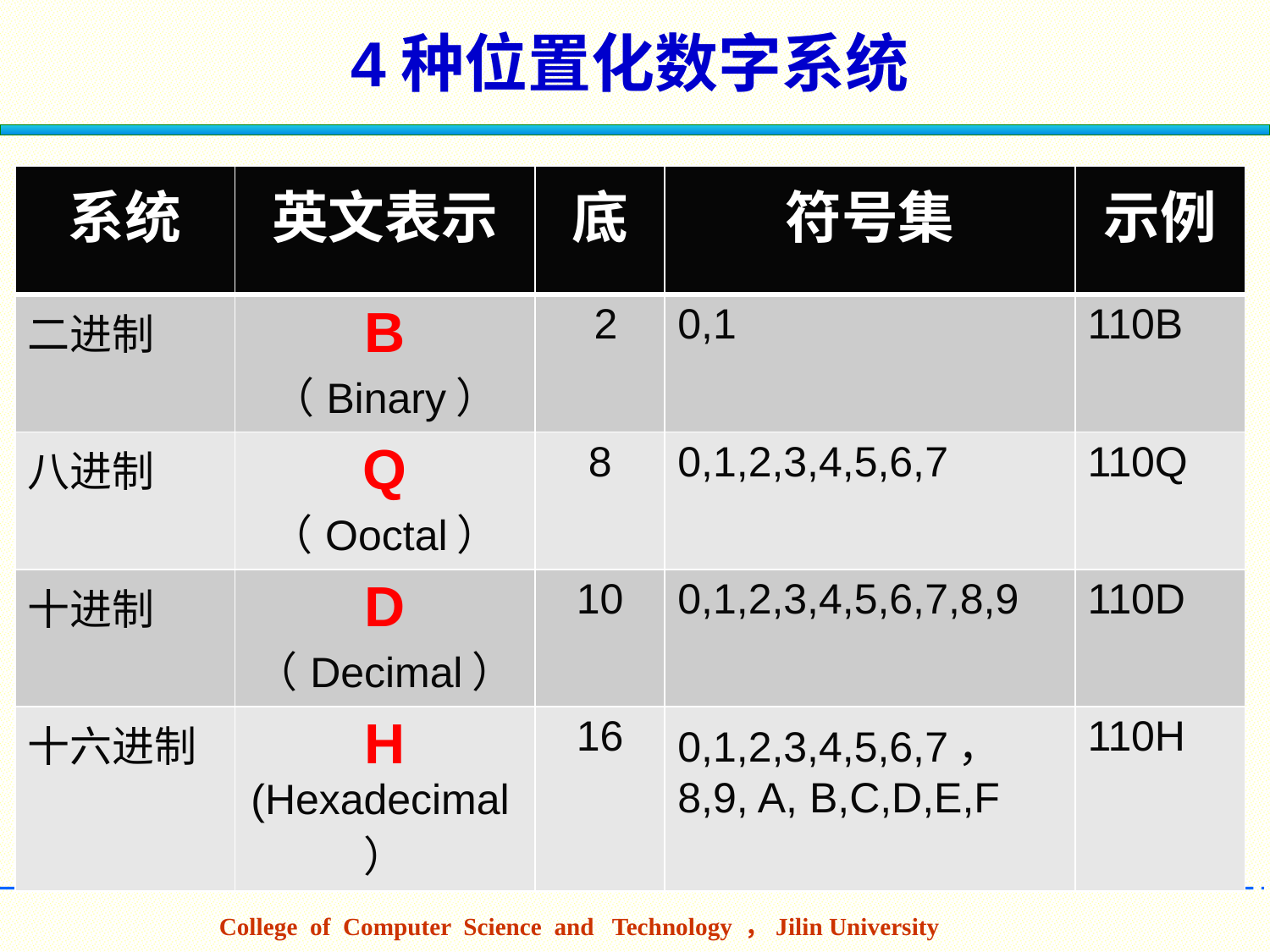

# 4种位置化数字系统
| 系统 | 英文表示 | 底 | 符号集 | 示例 |
| --- | --- | --- | --- | --- |
| 二进制 | B （Binary） | 2 | 0,1 | 110B |
| 八进制 | Q （Ooctal） | 8 | 0,1,2,3,4,5,6,7 | 110Q |
| 十进制 | D （Decimal） | 10 | 0,1,2,3,4,5,6,7,8,9 | 110D |
| 十六进制 | H (Hexadecimal） | 16 | 0,1,2,3,4,5,6,7， 8,9, A, B,C,D,E,F | 110H |